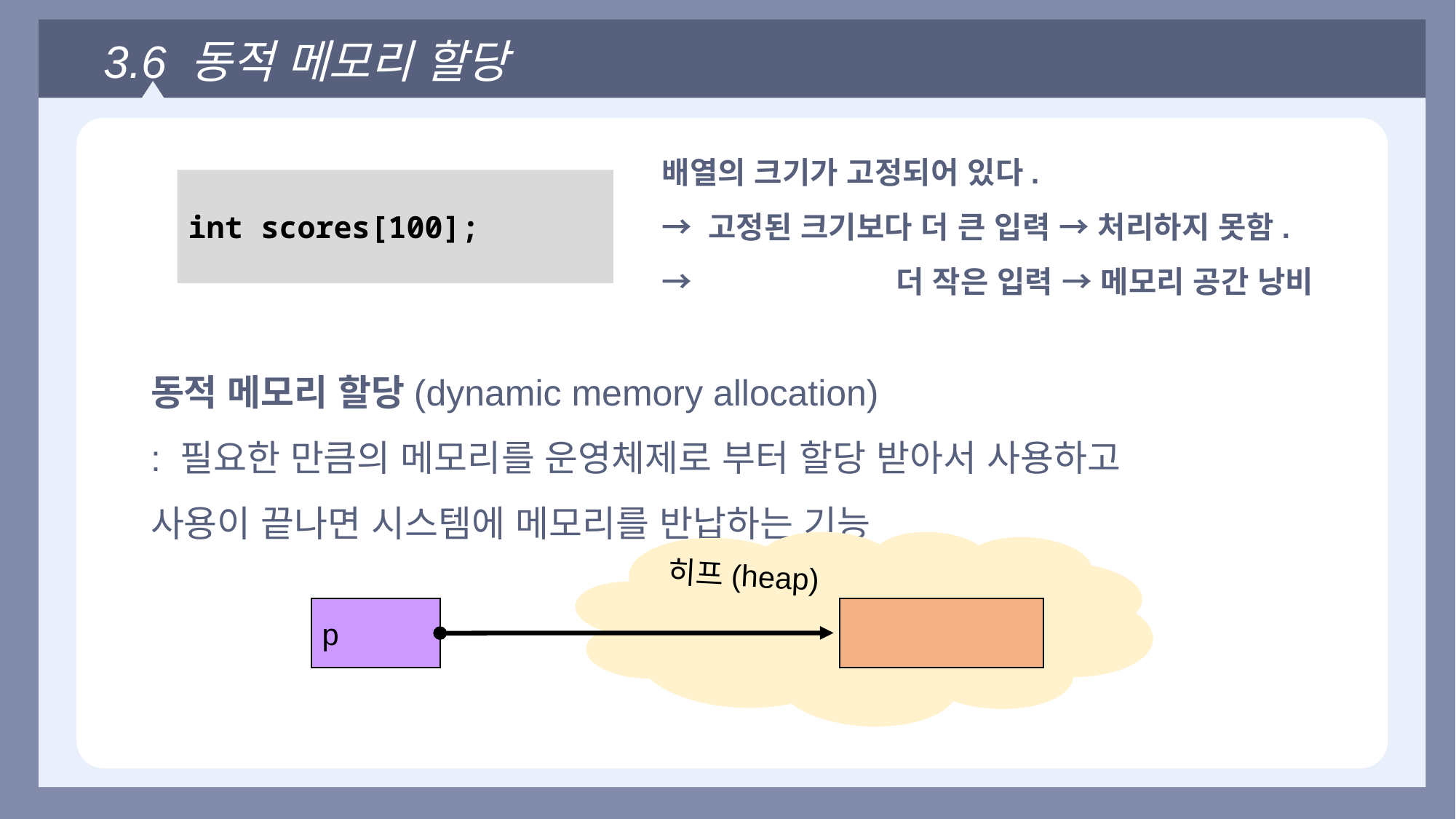

3.6 동적 메모리 할당

배열의 크기가 고정되어 있다.
→ 고정된 크기보다 더 큰 입력 → 처리하지 못함.
→		 더 작은 입력 → 메모리 공간 낭비
int scores[100];
동적 메모리 할당(dynamic memory allocation)
: 필요한 만큼의 메모리를 운영체제로 부터 할당 받아서 사용하고
사용이 끝나면 시스템에 메모리를 반납하는 기능

히프(heap)
p